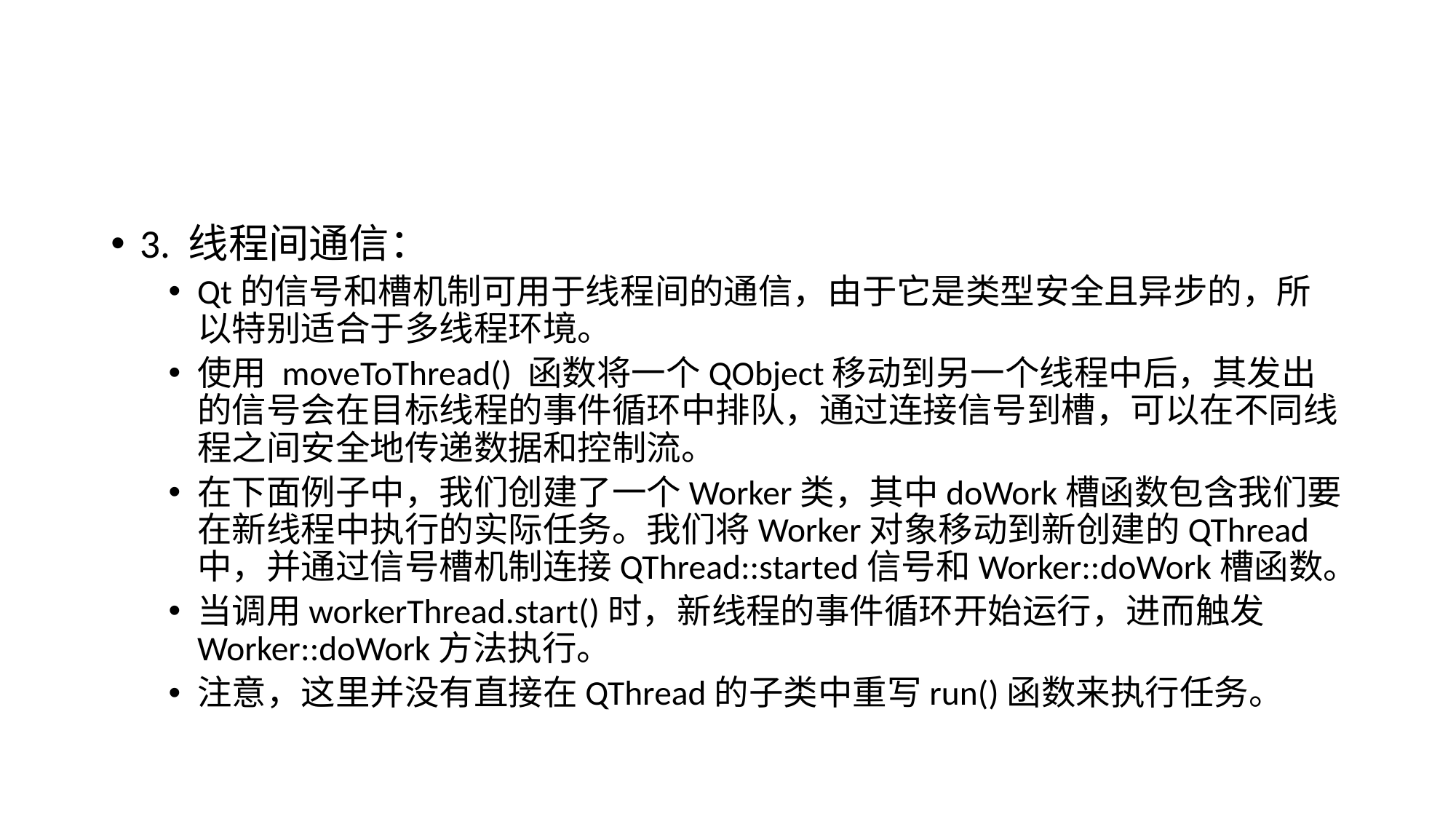

#
3. 线程间通信：
Qt的信号和槽机制可用于线程间的通信，由于它是类型安全且异步的，所以特别适合于多线程环境。
使用 moveToThread() 函数将一个QObject移动到另一个线程中后，其发出的信号会在目标线程的事件循环中排队，通过连接信号到槽，可以在不同线程之间安全地传递数据和控制流。
在下面例子中，我们创建了一个Worker类，其中doWork槽函数包含我们要在新线程中执行的实际任务。我们将Worker对象移动到新创建的QThread中，并通过信号槽机制连接QThread::started信号和Worker::doWork槽函数。
当调用workerThread.start()时，新线程的事件循环开始运行，进而触发Worker::doWork方法执行。
注意，这里并没有直接在QThread的子类中重写run()函数来执行任务。